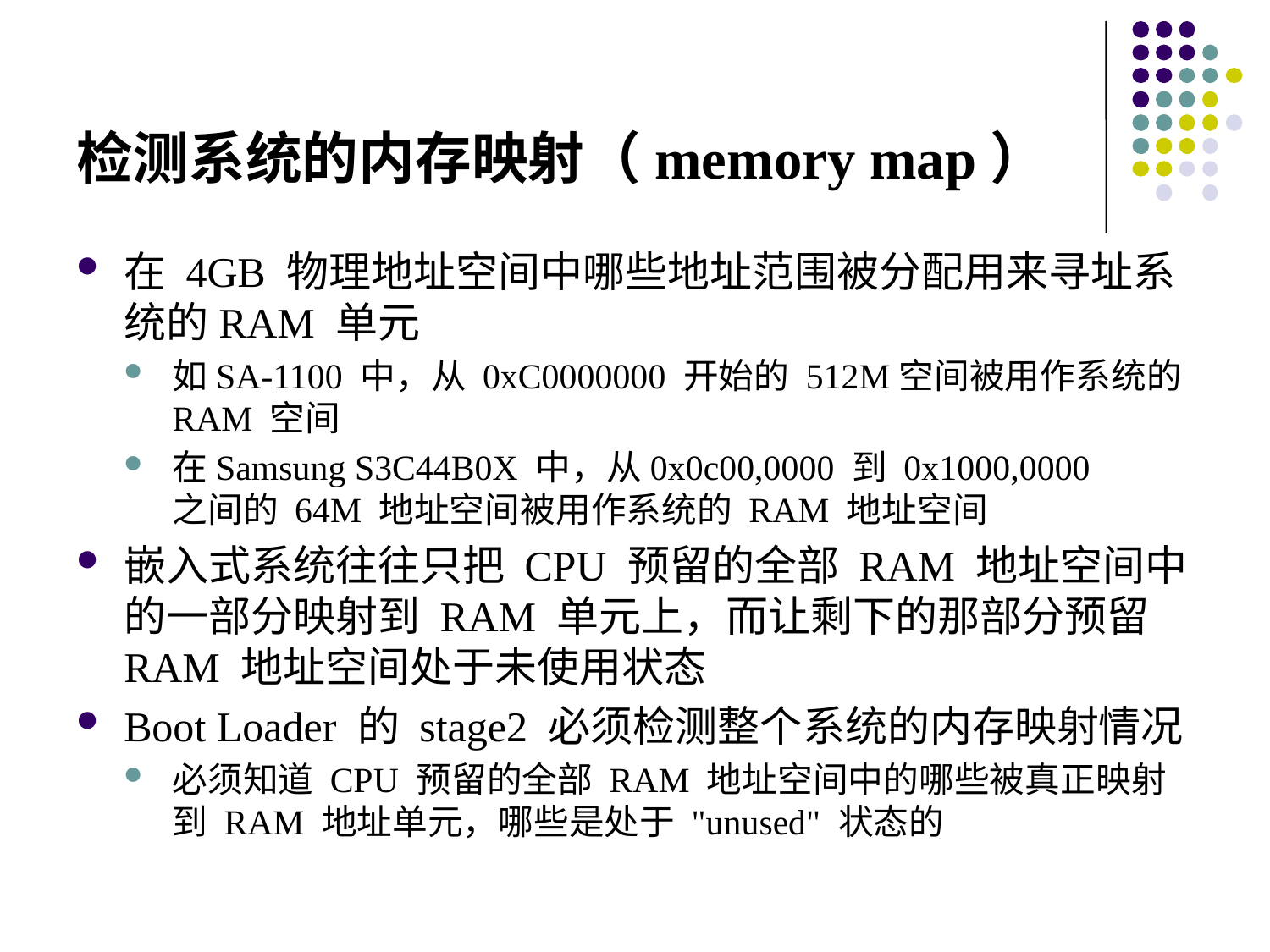

# 检测系统的内存映射（memory map）
在 4GB 物理地址空间中哪些地址范围被分配用来寻址系统的RAM 单元
如SA-1100 中，从 0xC0000000 开始的 512M空间被用作系统的 RAM 空间
在Samsung S3C44B0X 中，从0x0c00,0000 到 0x1000,0000
之间的 64M 地址空间被用作系统的 RAM 地址空间
嵌入式系统往往只把 CPU 预留的全部 RAM 地址空间中的一部分映射到 RAM 单元上，而让剩下的那部分预留 RAM 地址空间处于未使用状态
Boot Loader 的 stage2 必须检测整个系统的内存映射情况
必须知道 CPU 预留的全部 RAM 地址空间中的哪些被真正映射到 RAM 地址单元，哪些是处于 "unused" 状态的